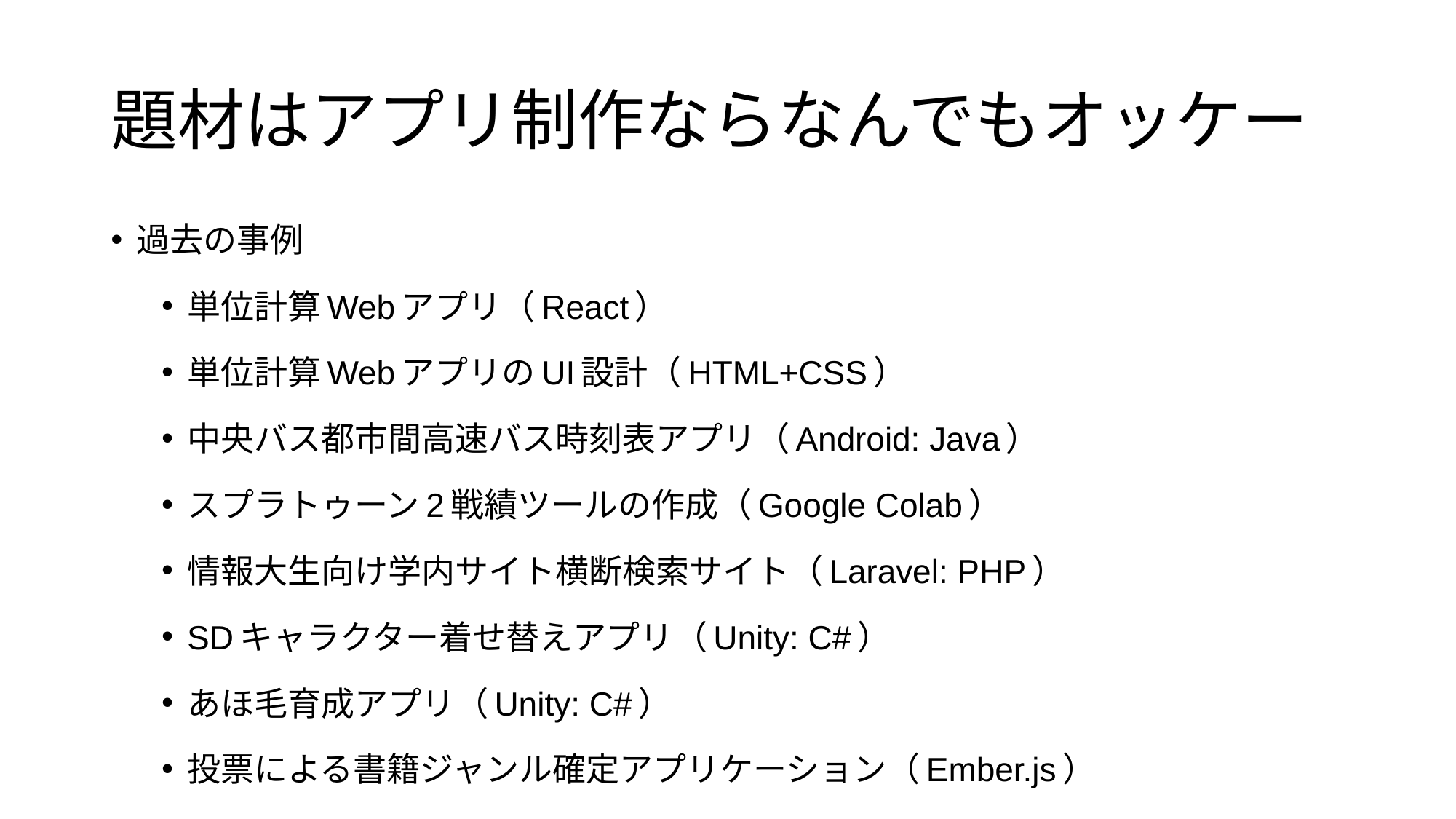

# 題材はアプリ制作ならなんでもオッケー
過去の事例
単位計算Webアプリ（React）
単位計算WebアプリのUI設計（HTML+CSS）
中央バス都市間高速バス時刻表アプリ（Android: Java）
スプラトゥーン2戦績ツールの作成（Google Colab）
情報大生向け学内サイト横断検索サイト（Laravel: PHP）
SDキャラクター着せ替えアプリ（Unity: C#）
あほ毛育成アプリ（Unity: C#）
投票による書籍ジャンル確定アプリケーション（Ember.js）